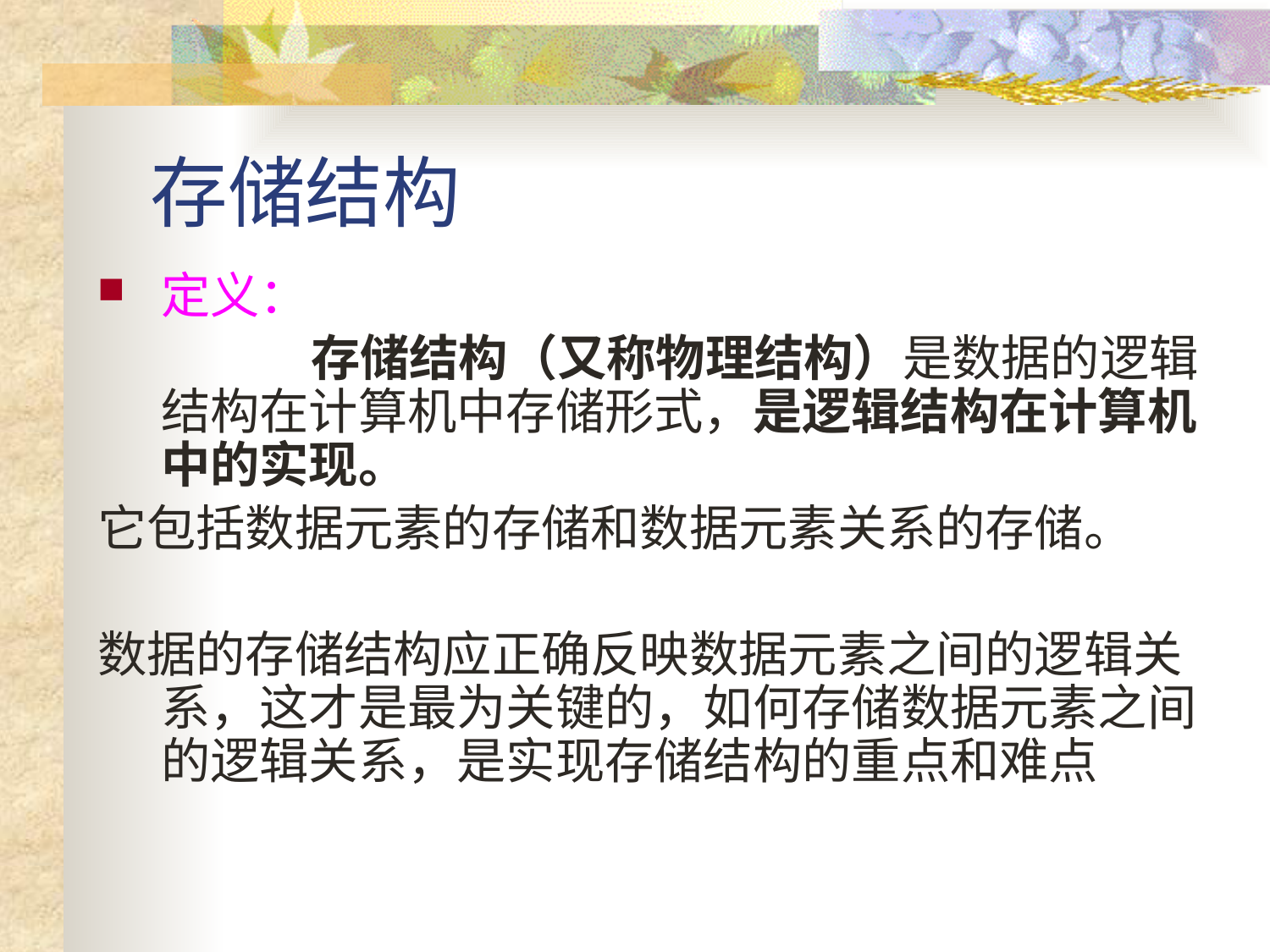

# 存储结构
定义：
		 存储结构（又称物理结构）是数据的逻辑结构在计算机中存储形式，是逻辑结构在计算机中的实现。
它包括数据元素的存储和数据元素关系的存储。

数据的存储结构应正确反映数据元素之间的逻辑关系，这才是最为关键的，如何存储数据元素之间的逻辑关系，是实现存储结构的重点和难点